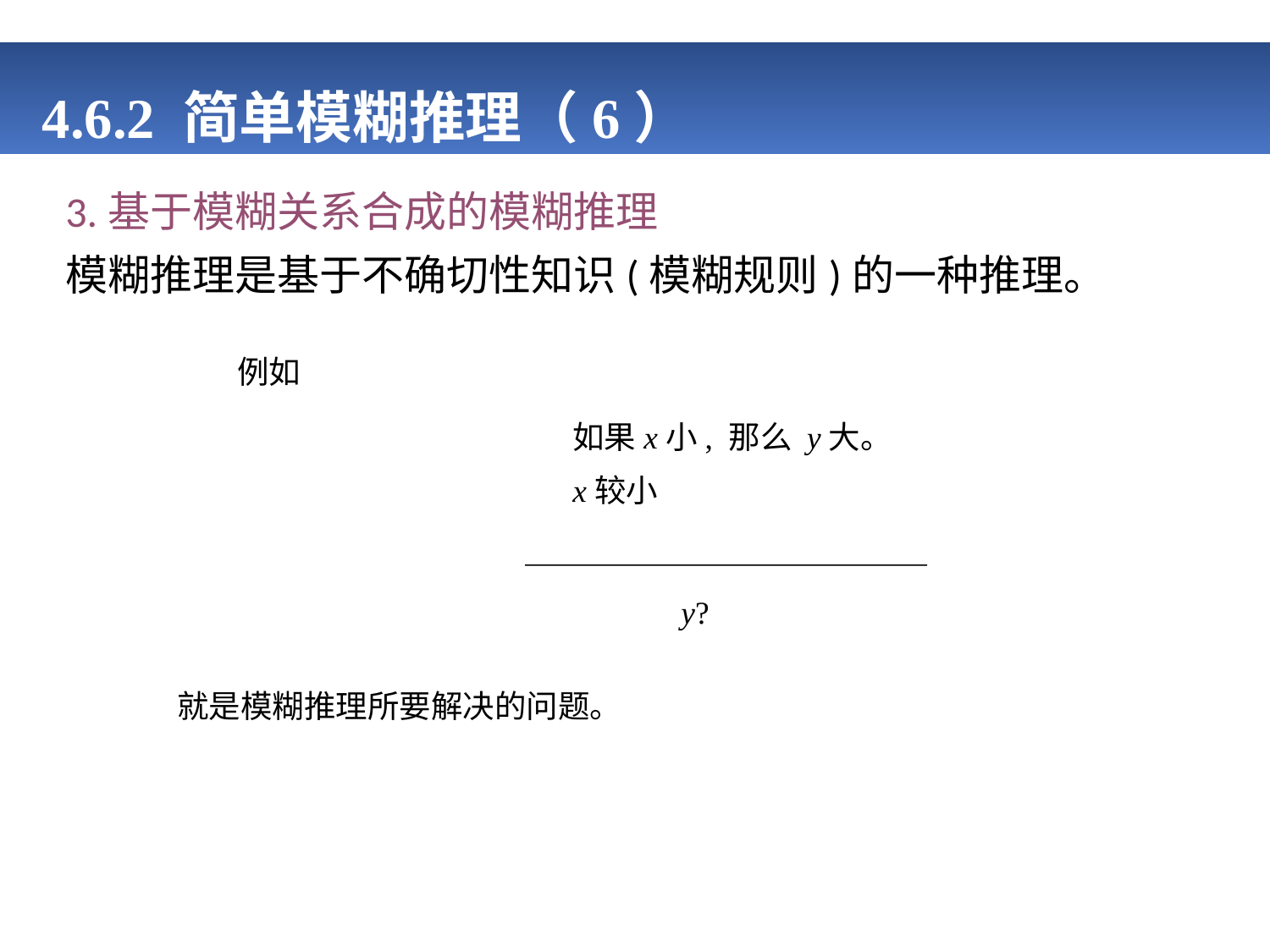

# 4.6.2 简单模糊推理（6）
3.基于模糊关系合成的模糊推理
模糊推理是基于不确切性知识(模糊规则)的一种推理。
例如
如果x小, 那么 y大。
x较小

 y?
就是模糊推理所要解决的问题。